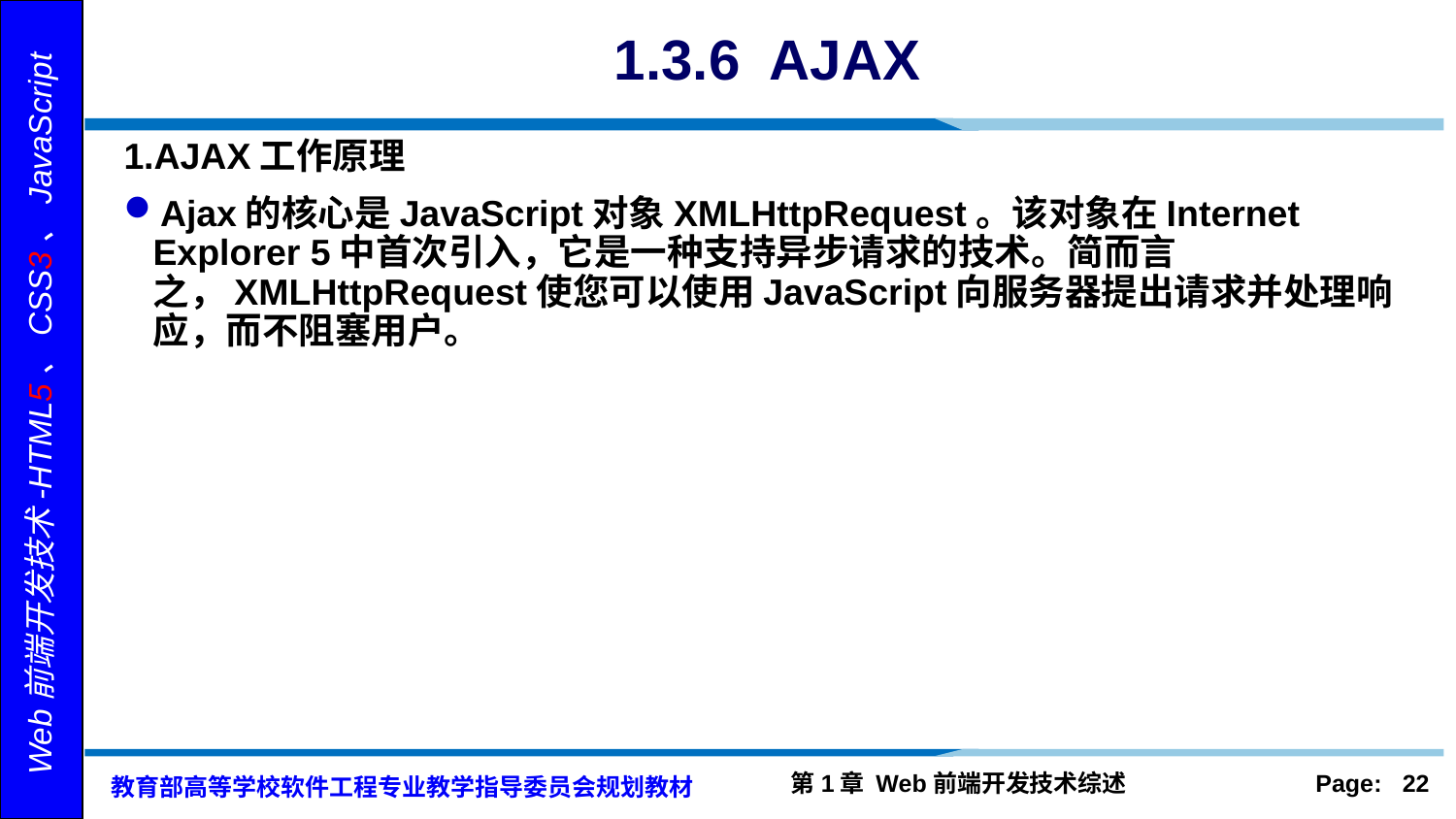

# 1.3.6  AJAX
1.AJAX工作原理
Ajax的核心是JavaScript对象XMLHttpRequest。该对象在Internet Explorer 5中首次引入，它是一种支持异步请求的技术。简而言之，XMLHttpRequest使您可以使用JavaScript向服务器提出请求并处理响应，而不阻塞用户。